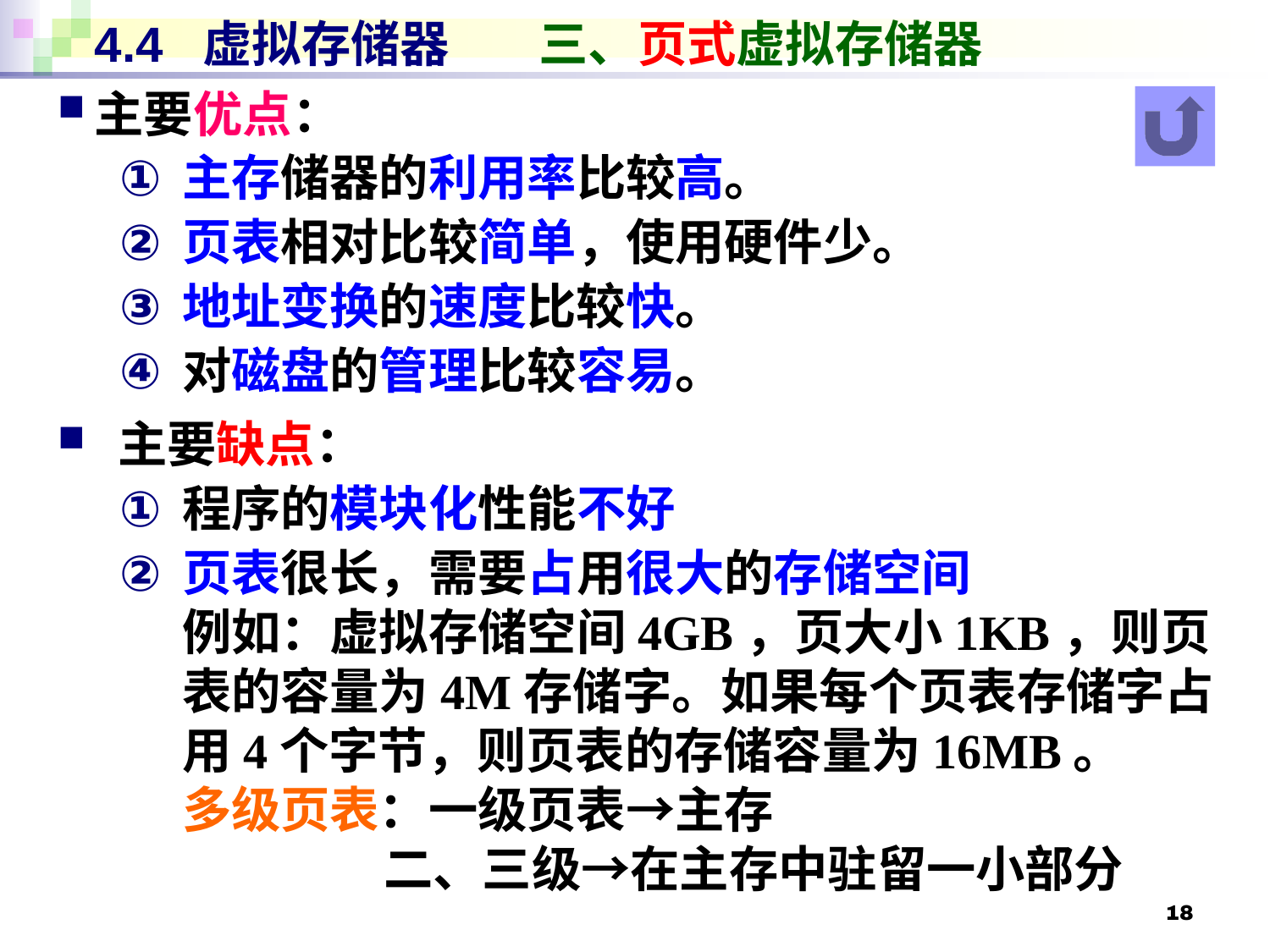

# 4.4  虚拟存储器        三、页式虚拟存储器
主要优点：
主存储器的利用率比较高。
页表相对比较简单，使用硬件少。
地址变换的速度比较快。
对磁盘的管理比较容易。
 主要缺点：
程序的模块化性能不好
页表很长，需要占用很大的存储空间
例如：虚拟存储空间4GB，页大小1KB，则页表的容量为4M存储字。如果每个页表存储字占用4个字节，则页表的存储容量为16MB。
多级页表：一级页表→主存
                  二、三级→在主存中驻留一小部分

18